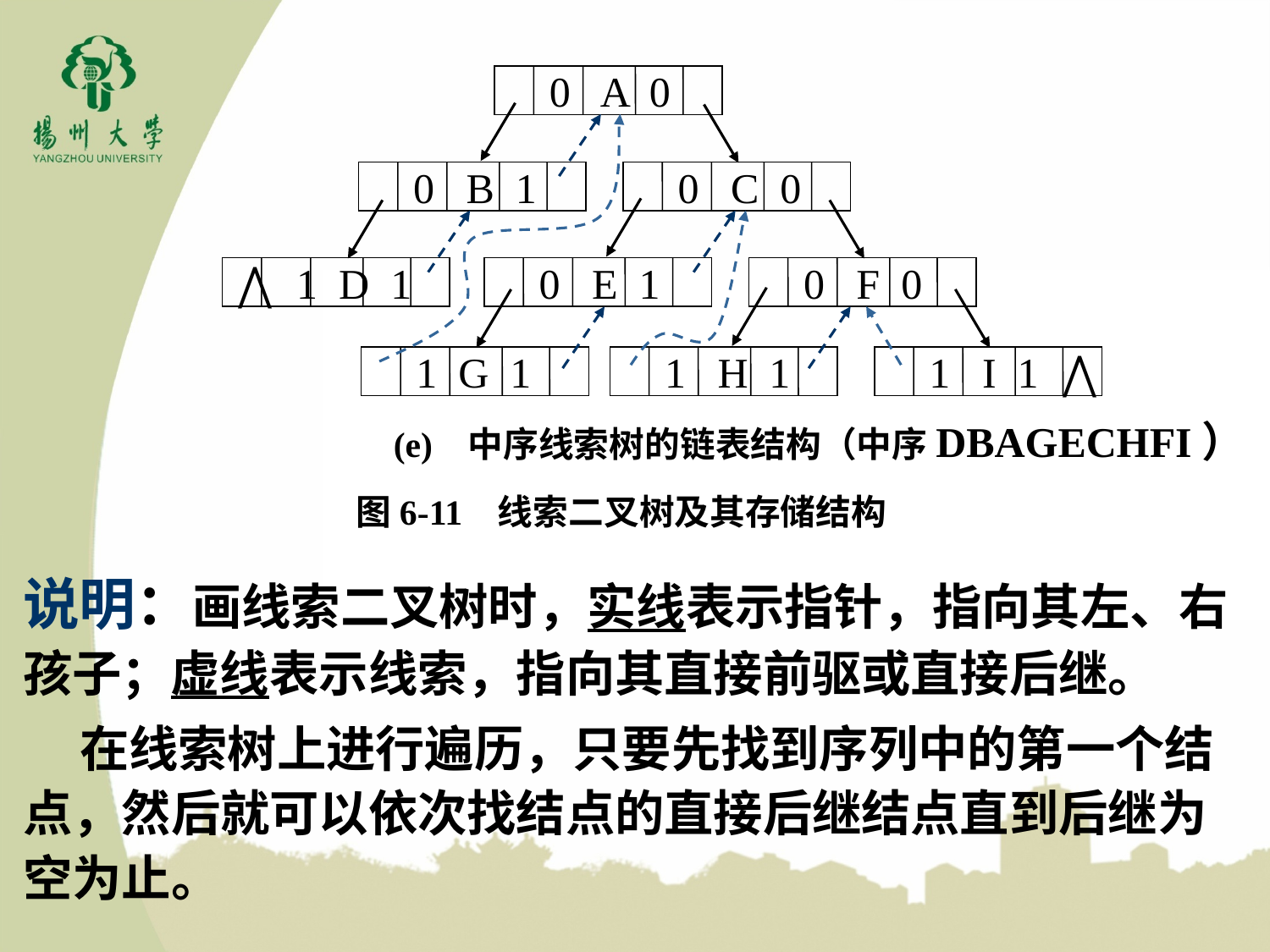

0   A  0

    0   B  1

    0   C  0

⋀  1  D  1

    0   E  1

    0   F  0

    1  G  1

    1   H  1

    1   I  1  ⋀

(e)   中序线索树的链表结构（中序DBAGECHFI）
图6-11   线索二叉树及其存储结构
说明：画线索二叉树时，实线表示指针，指向其左、右孩子；虚线表示线索，指向其直接前驱或直接后继。
    在线索树上进行遍历，只要先找到序列中的第一个结点，然后就可以依次找结点的直接后继结点直到后继为空为止。